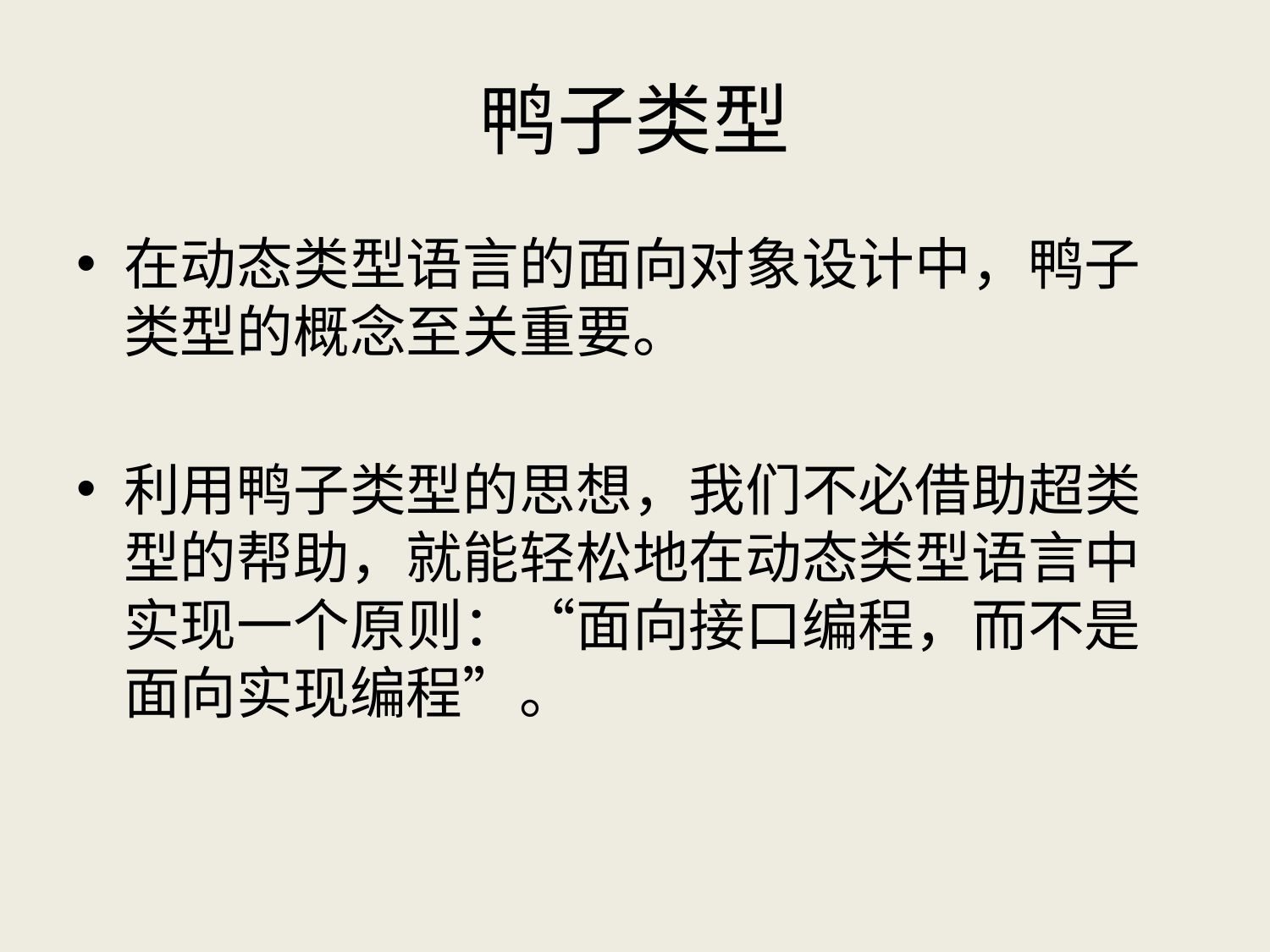

# 鸭子类型
在动态类型语言的面向对象设计中，鸭子类型的概念至关重要。

利用鸭子类型的思想，我们不必借助超类型的帮助，就能轻松地在动态类型语言中实现一个原则：“面向接口编程，而不是面向实现编程”。